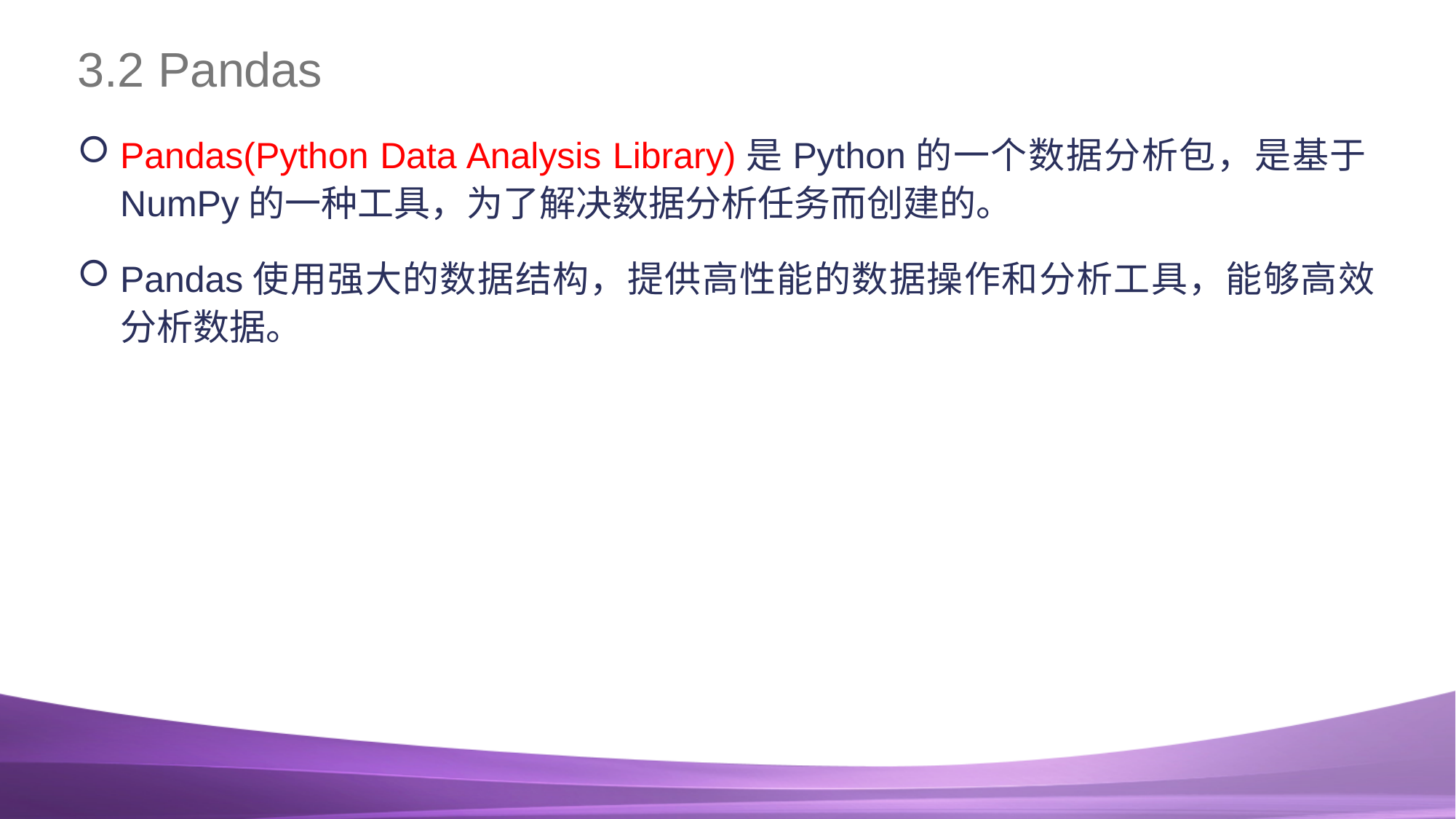

# 3.2 Pandas
Pandas(Python Data Analysis Library)是Python的一个数据分析包，是基于NumPy的一种工具，为了解决数据分析任务而创建的。
Pandas使用强大的数据结构，提供高性能的数据操作和分析工具，能够高效分析数据。